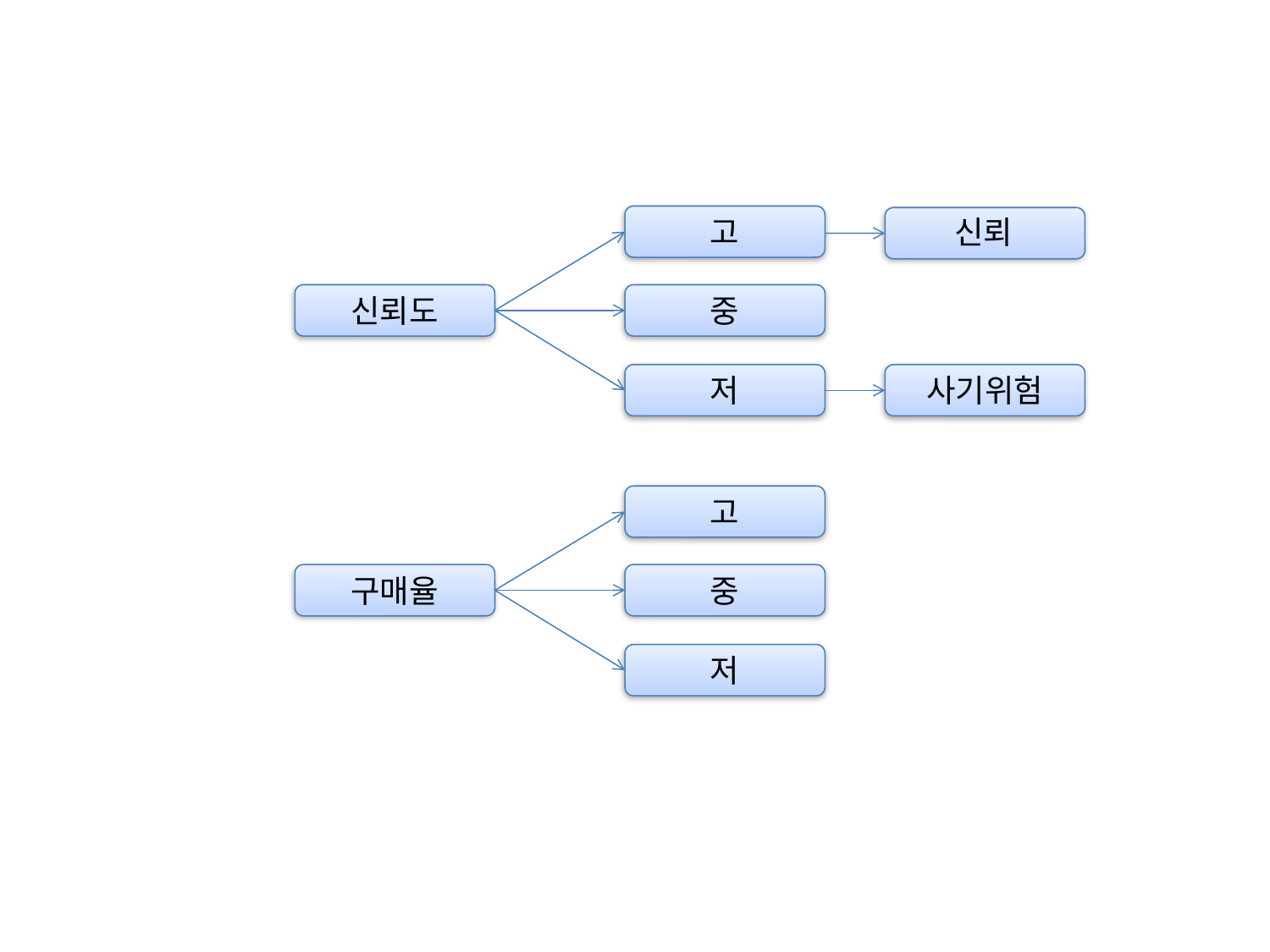

고
신뢰

신뢰도

중

사기위험
저

고

구매율

중

저